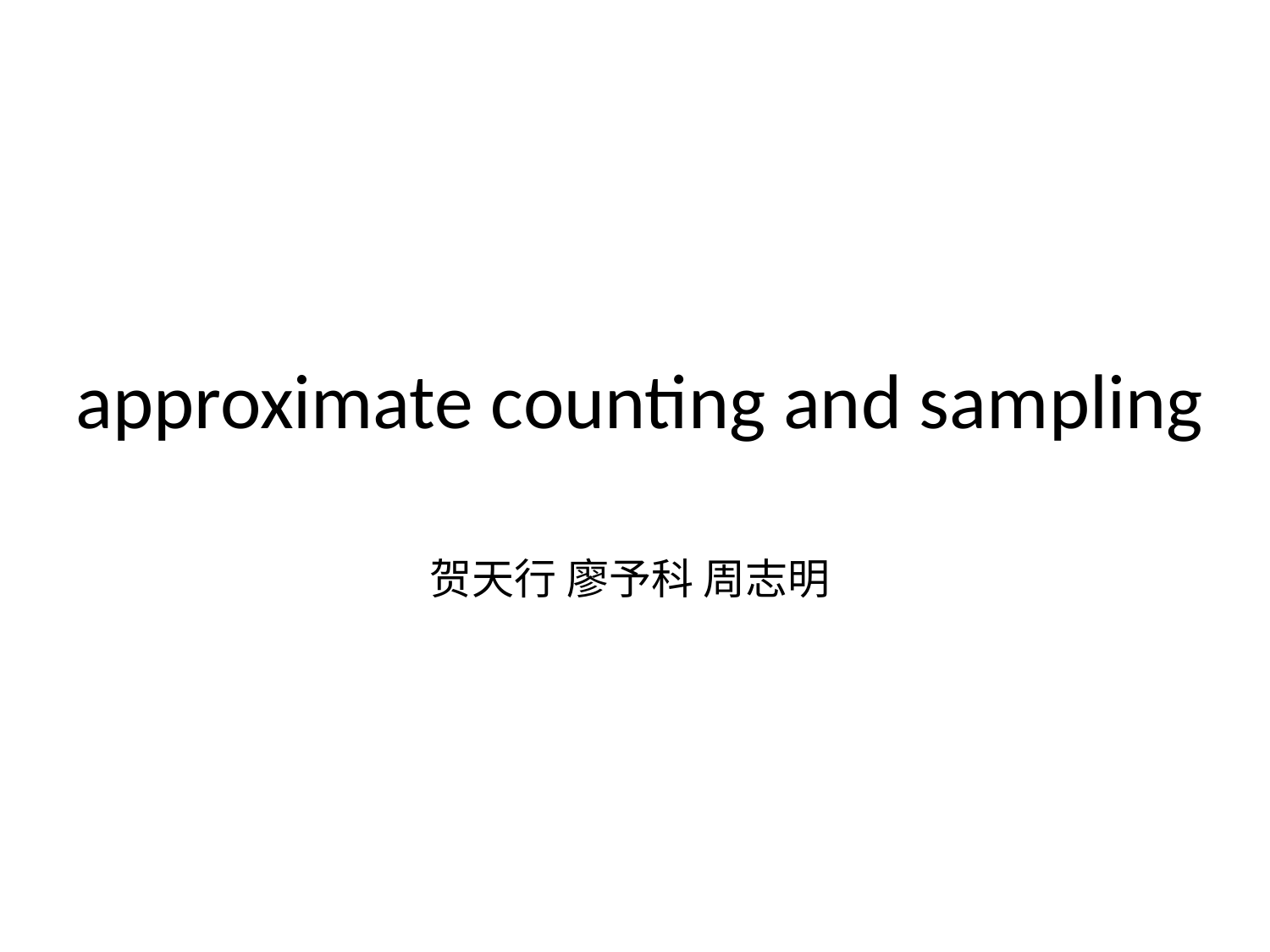

# approximate counting and sampling
贺天行 廖予科 周志明